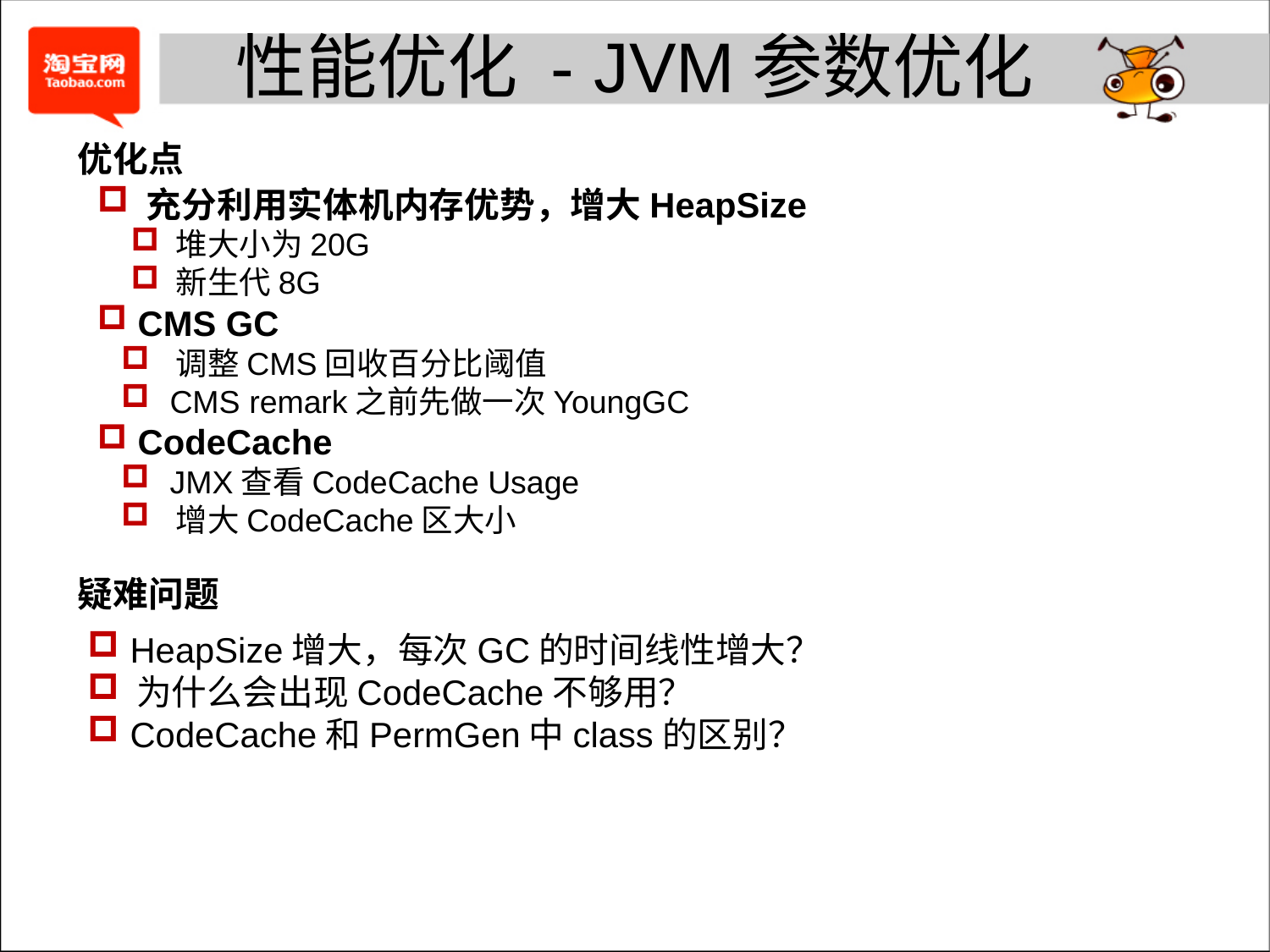

性能优化 - JVM参数优化
优化点
 充分利用实体机内存优势，增大HeapSize
 堆大小为20G
 新生代8G
 CMS GC
 调整CMS回收百分比阈值
 CMS remark之前先做一次YoungGC
 CodeCache
 JMX查看CodeCache Usage
 增大CodeCache区大小
疑难问题
 HeapSize增大，每次GC的时间线性增大？
 为什么会出现CodeCache不够用？
 CodeCache和PermGen中class的区别？